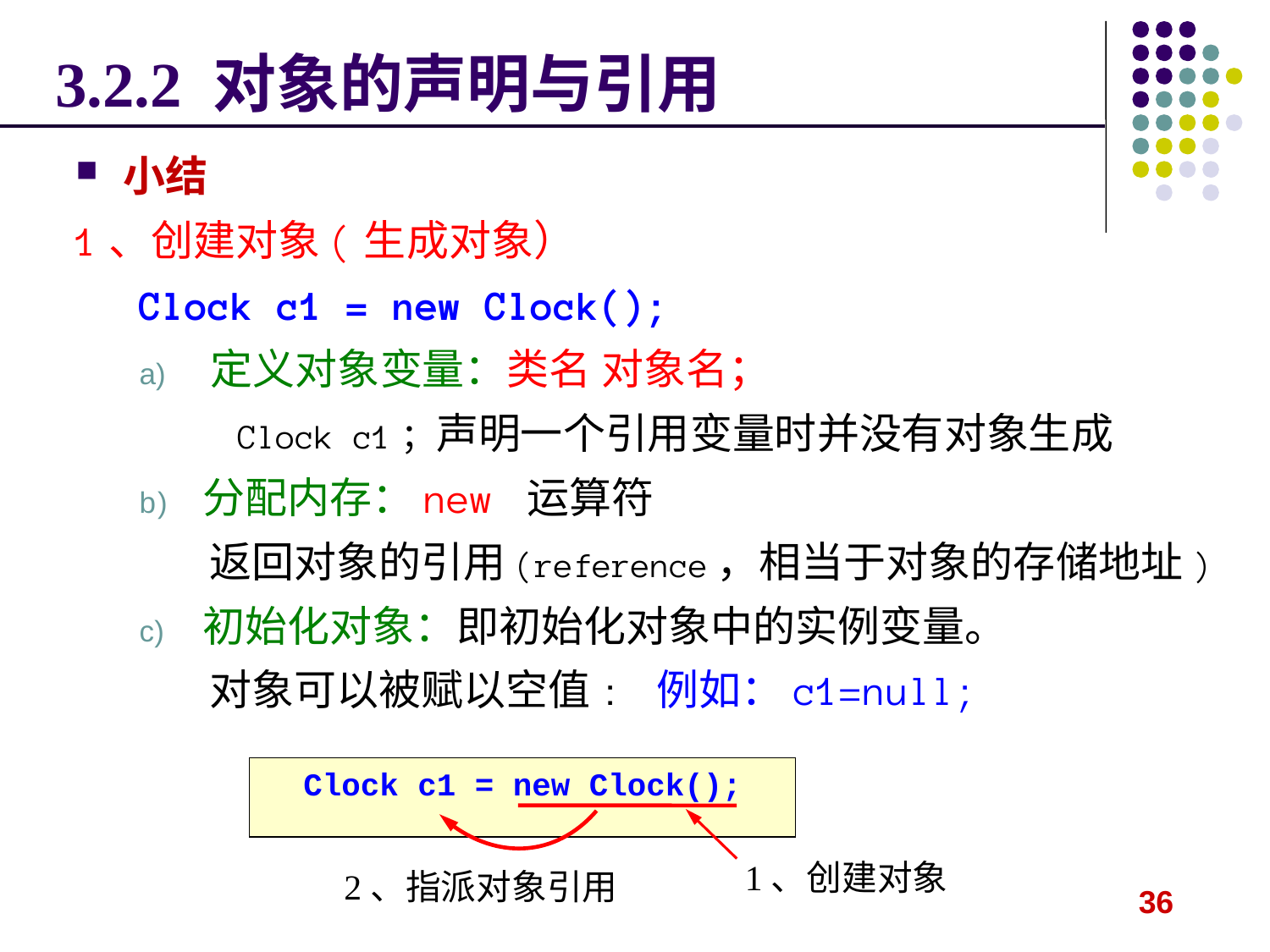

# 3.2.2 对象的声明与引用
小结
1、创建对象(生成对象）
Clock c1 = new Clock();
定义对象变量：类名 对象名；
   Clock c1；声明一个引用变量时并没有对象生成
分配内存：new 运算符
  返回对象的引用(reference，相当于对象的存储地址)
初始化对象：即初始化对象中的实例变量。
  对象可以被赋以空值: 例如：c1=null;

Clock c1 = new Clock();

1、创建对象
2、指派对象引用